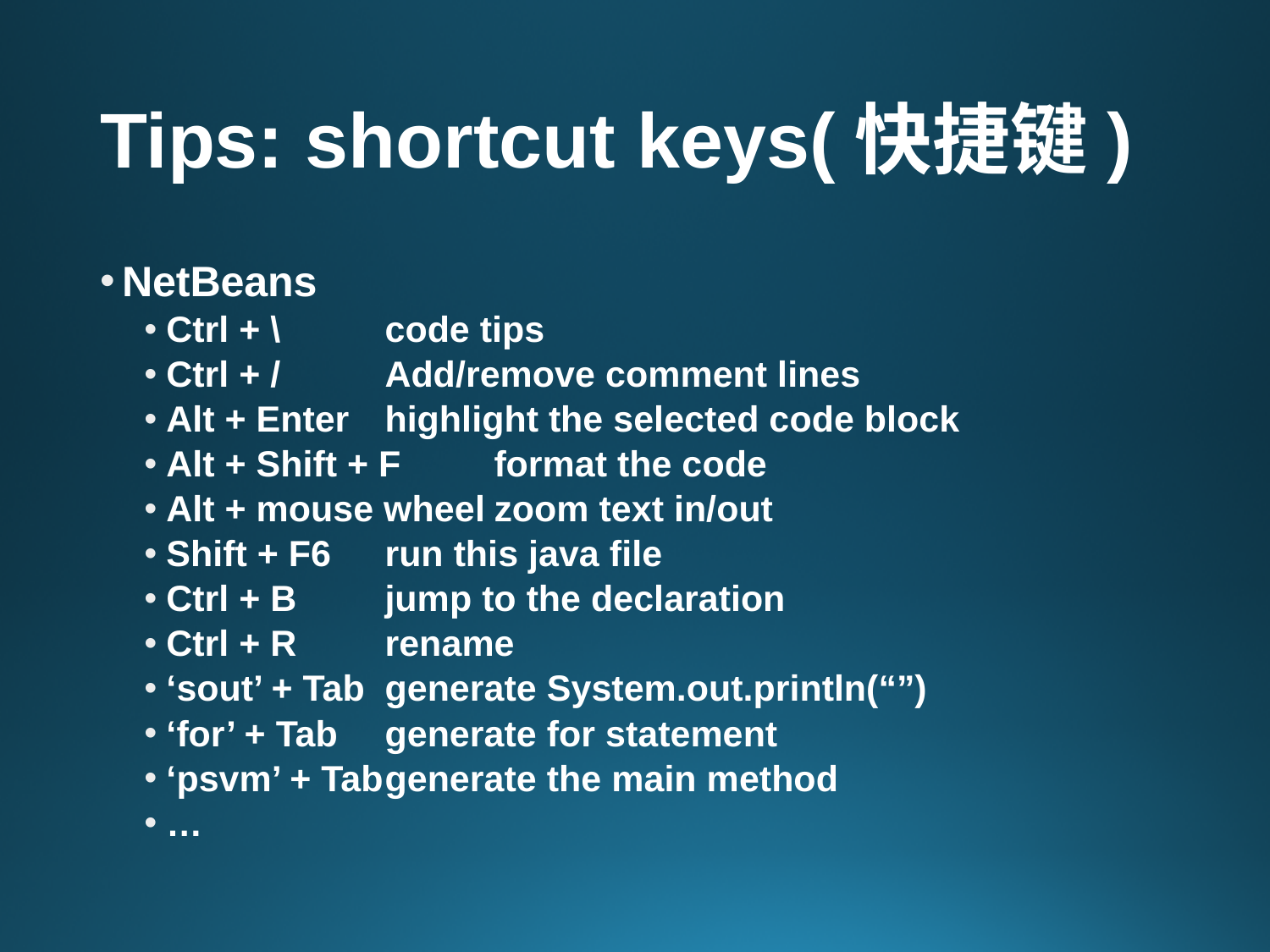

# Tips: shortcut keys(快捷键)
NetBeans
Ctrl + \ 				code tips
Ctrl + /  			Add/remove comment lines
Alt + Enter			highlight the selected code block
Alt + Shift + F		format the code
Alt + mouse wheel		zoom text in/out
Shift + F6			run this java file
Ctrl + B			jump to the declaration
Ctrl + R 			rename
‘sout’ + Tab			generate System.out.println(“”)
‘for’ + Tab			generate for statement
‘psvm’ + Tab			generate the main method
…